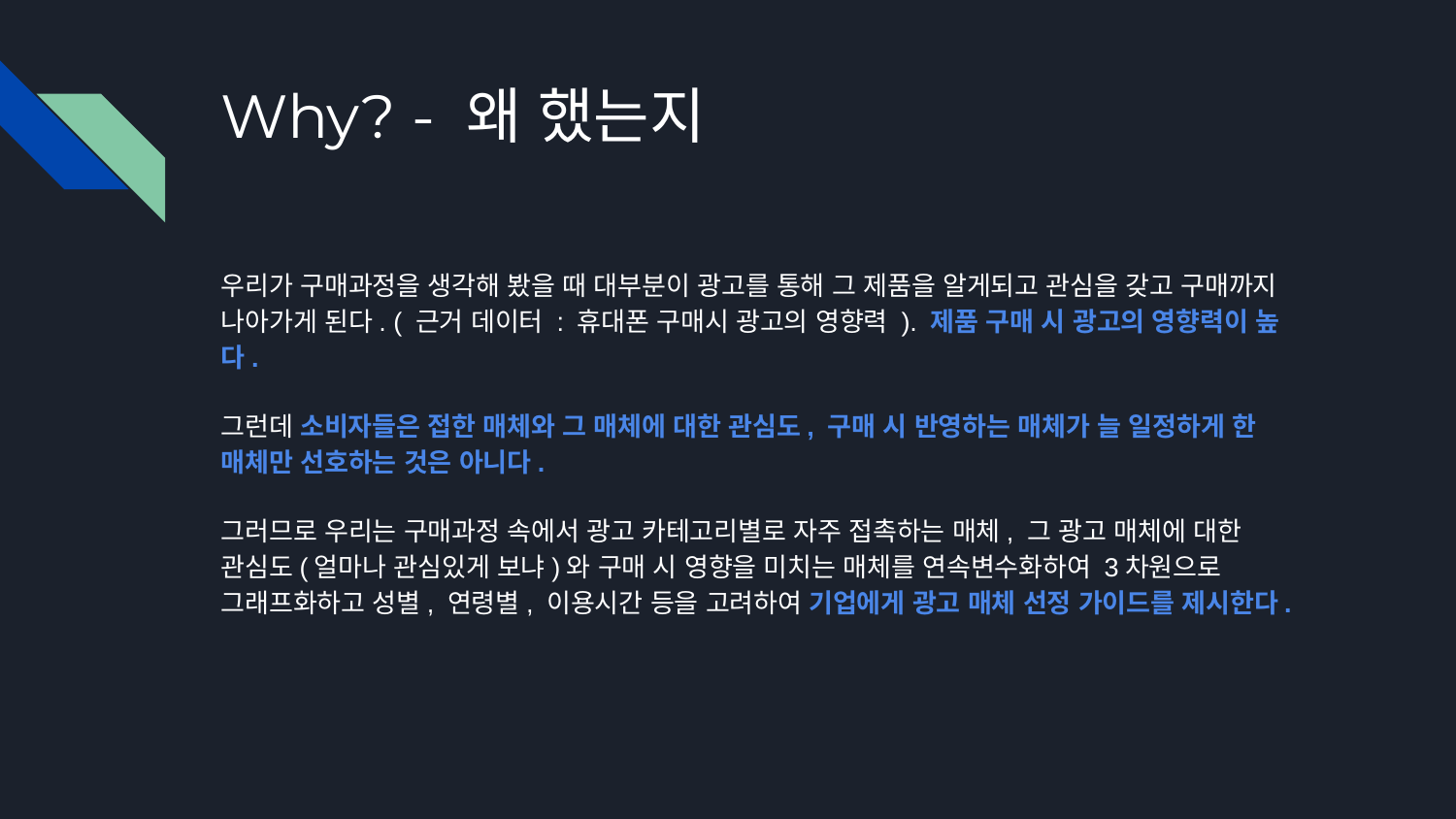

# Why? - 왜 했는지
우리가 구매과정을 생각해 봤을 때 대부분이 광고를 통해 그 제품을 알게되고 관심을 갖고 구매까지 나아가게 된다. ( 근거 데이터 : 휴대폰 구매시 광고의 영향력 ). 제품 구매 시 광고의 영향력이 높다.
그런데 소비자들은 접한 매체와 그 매체에 대한 관심도, 구매 시 반영하는 매체가 늘 일정하게 한 매체만 선호하는 것은 아니다.
그러므로 우리는 구매과정 속에서 광고 카테고리별로 자주 접촉하는 매체, 그 광고 매체에 대한 관심도(얼마나 관심있게 보냐)와 구매 시 영향을 미치는 매체를 연속변수화하여 3차원으로 그래프화하고 성별, 연령별, 이용시간 등을 고려하여 기업에게 광고 매체 선정 가이드를 제시한다.